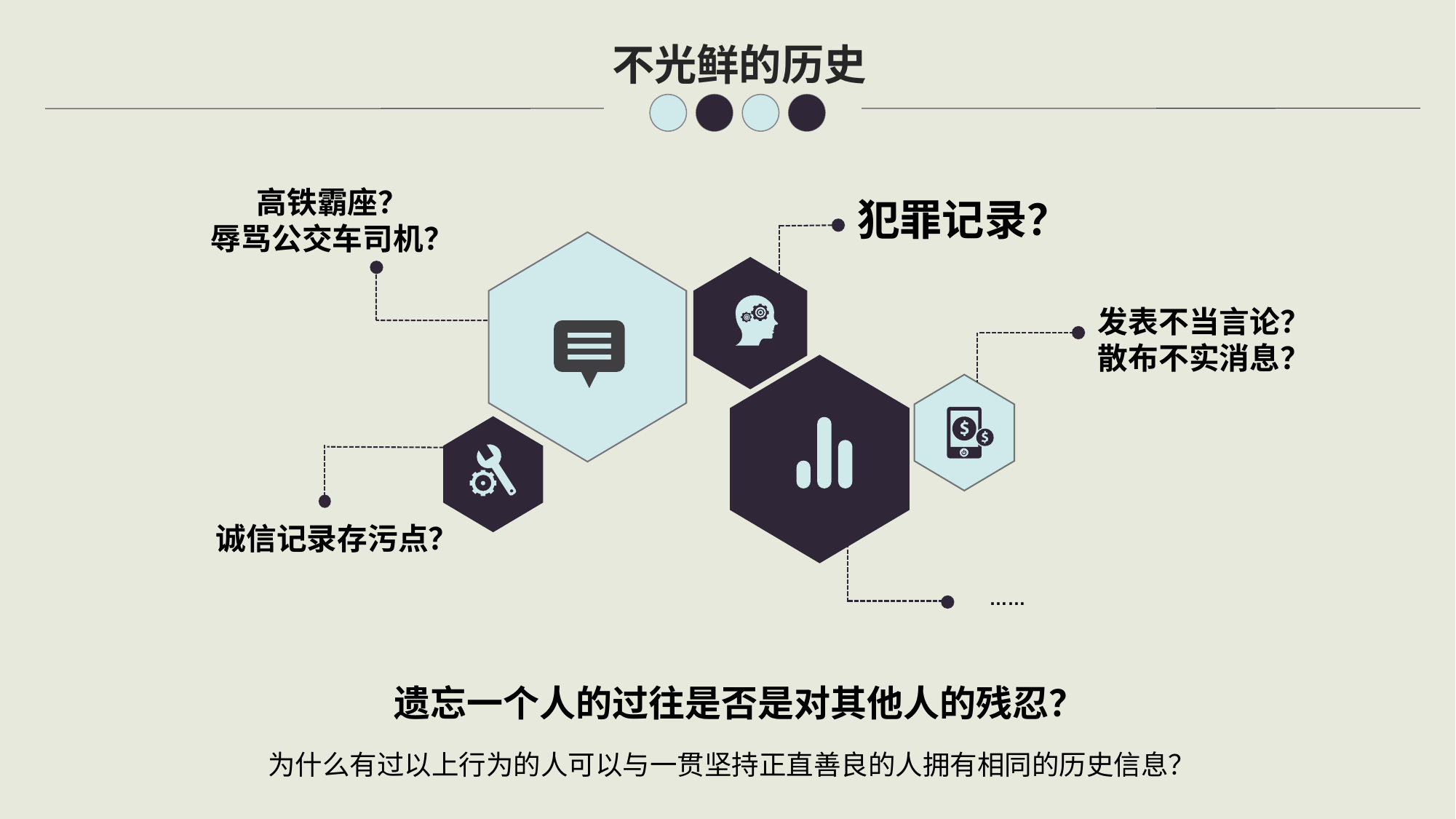

不光鲜的历史

高铁霸座？
辱骂公交车司机？
犯罪记录？

发表不当言论？
散布不实消息？

诚信记录存污点？

……

遗忘一个人的过往是否是对其他人的残忍？
为什么有过以上行为的人可以与一贯坚持正直善良的人拥有相同的历史信息？